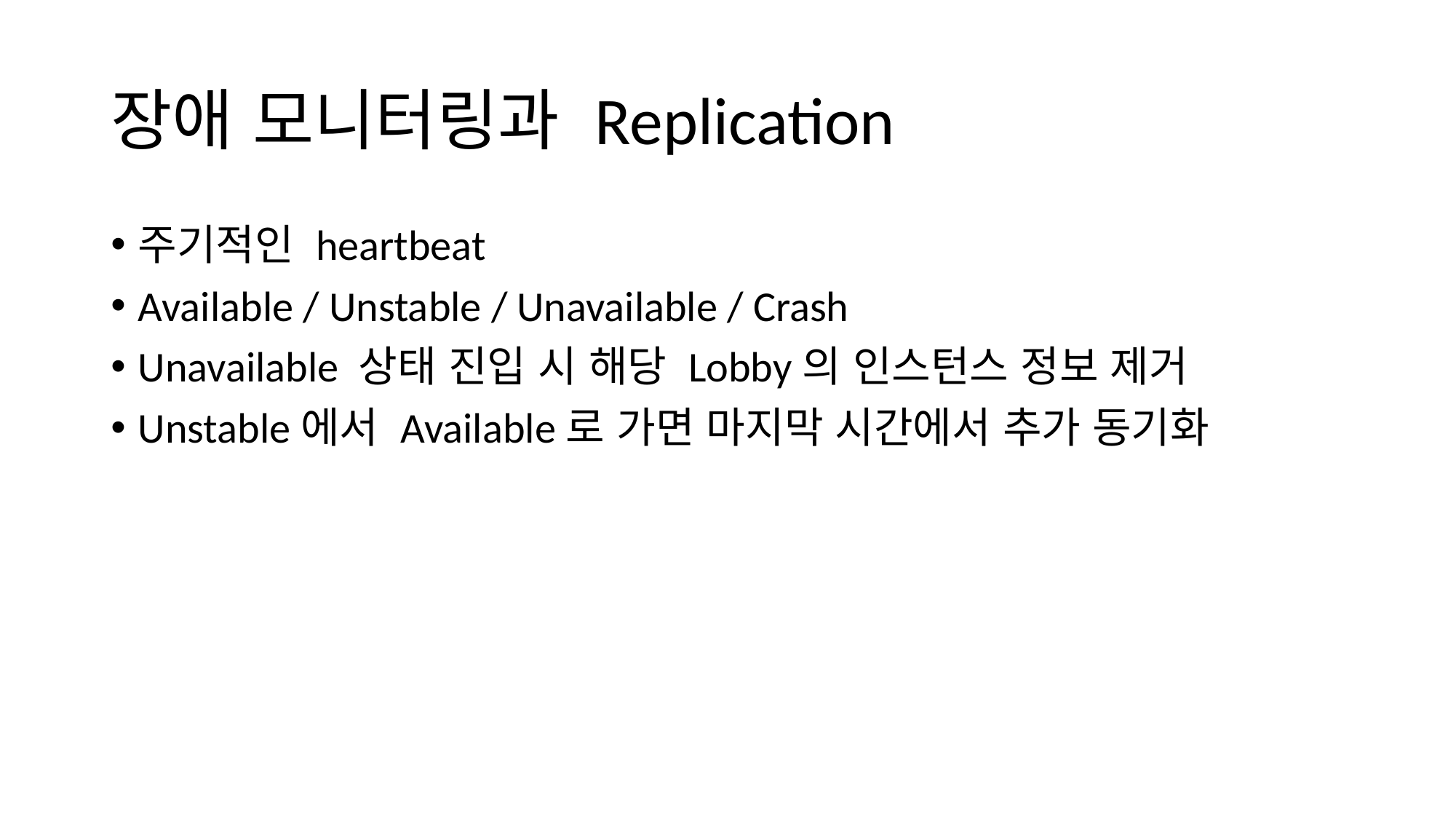

# 장애 모니터링과 Replication
주기적인 heartbeat
Available / Unstable / Unavailable / Crash
Unavailable 상태 진입 시 해당 Lobby의 인스턴스 정보 제거
Unstable에서 Available로 가면 마지막 시간에서 추가 동기화